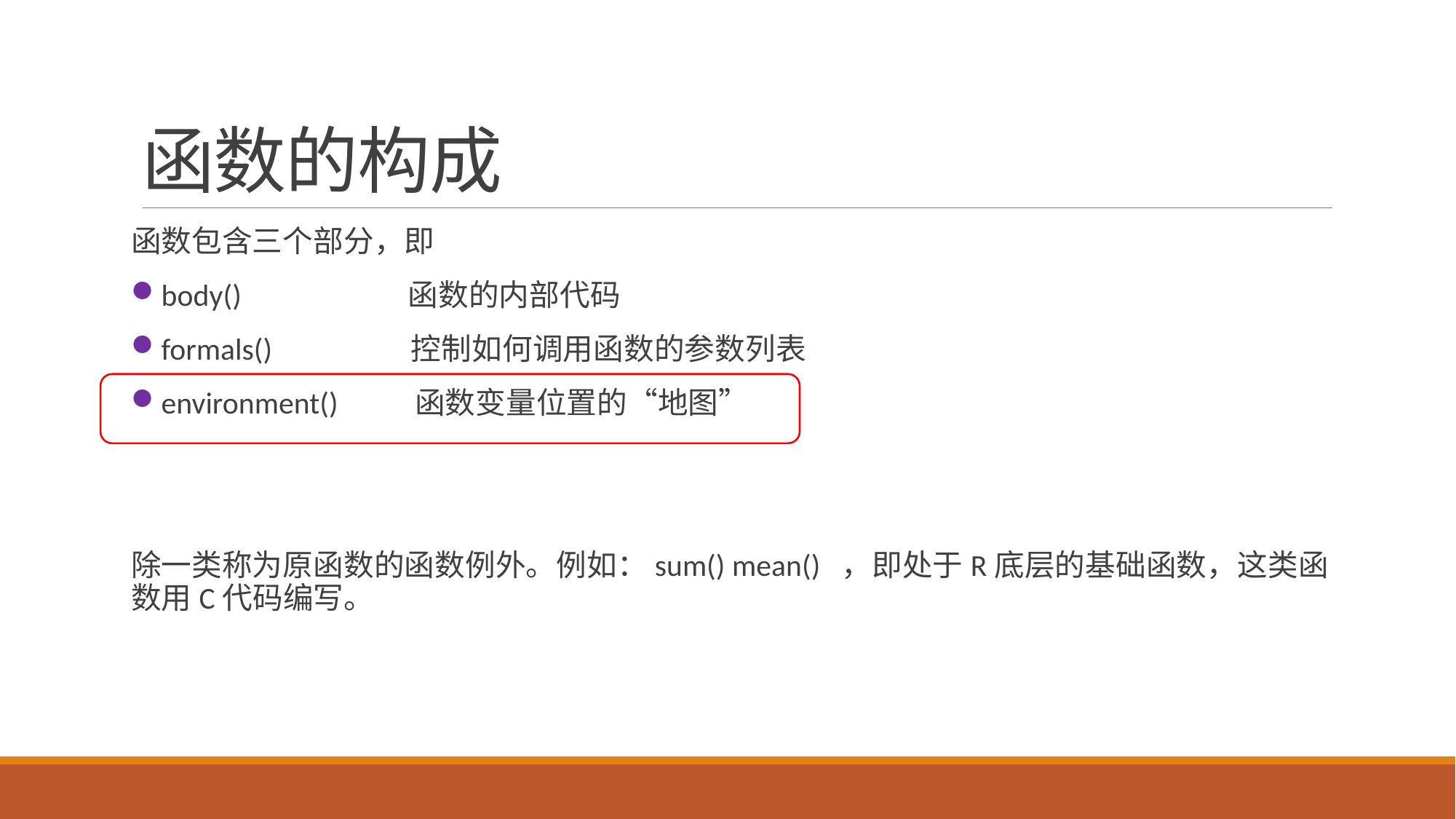

# 函数的构成
函数包含三个部分，即
body()                       函数的内部代码
formals()                   控制如何调用函数的参数列表
environment()          函数变量位置的“地图”

除一类称为原函数的函数例外。例如：sum() mean()  ，即处于R底层的基础函数，这类函数用C代码编写。